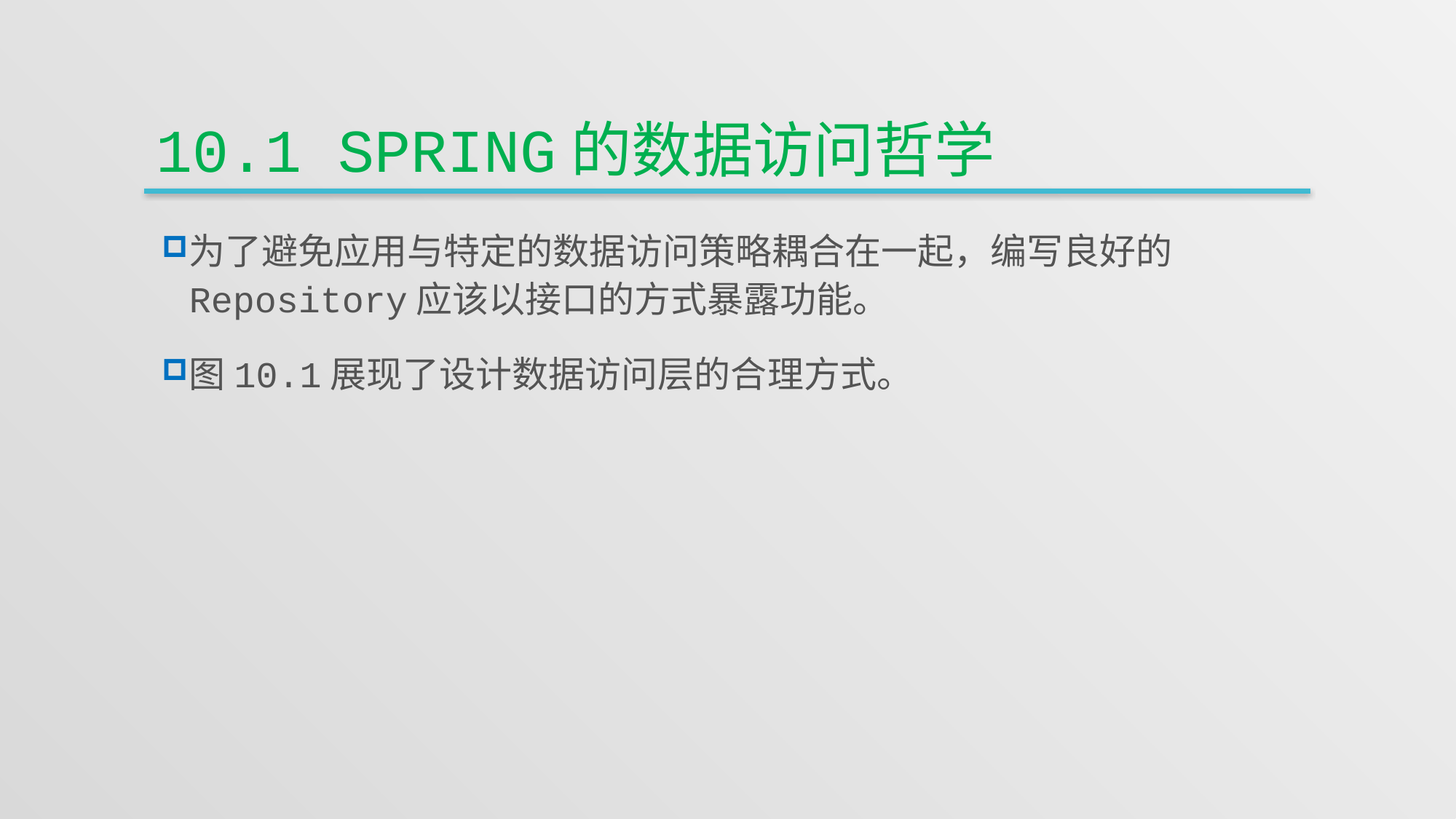

# 10.1 Spring的数据访问哲学
为了避免应用与特定的数据访问策略耦合在一起，编写良好的Repository应该以接口的方式暴露功能。
图10.1展现了设计数据访问层的合理方式。